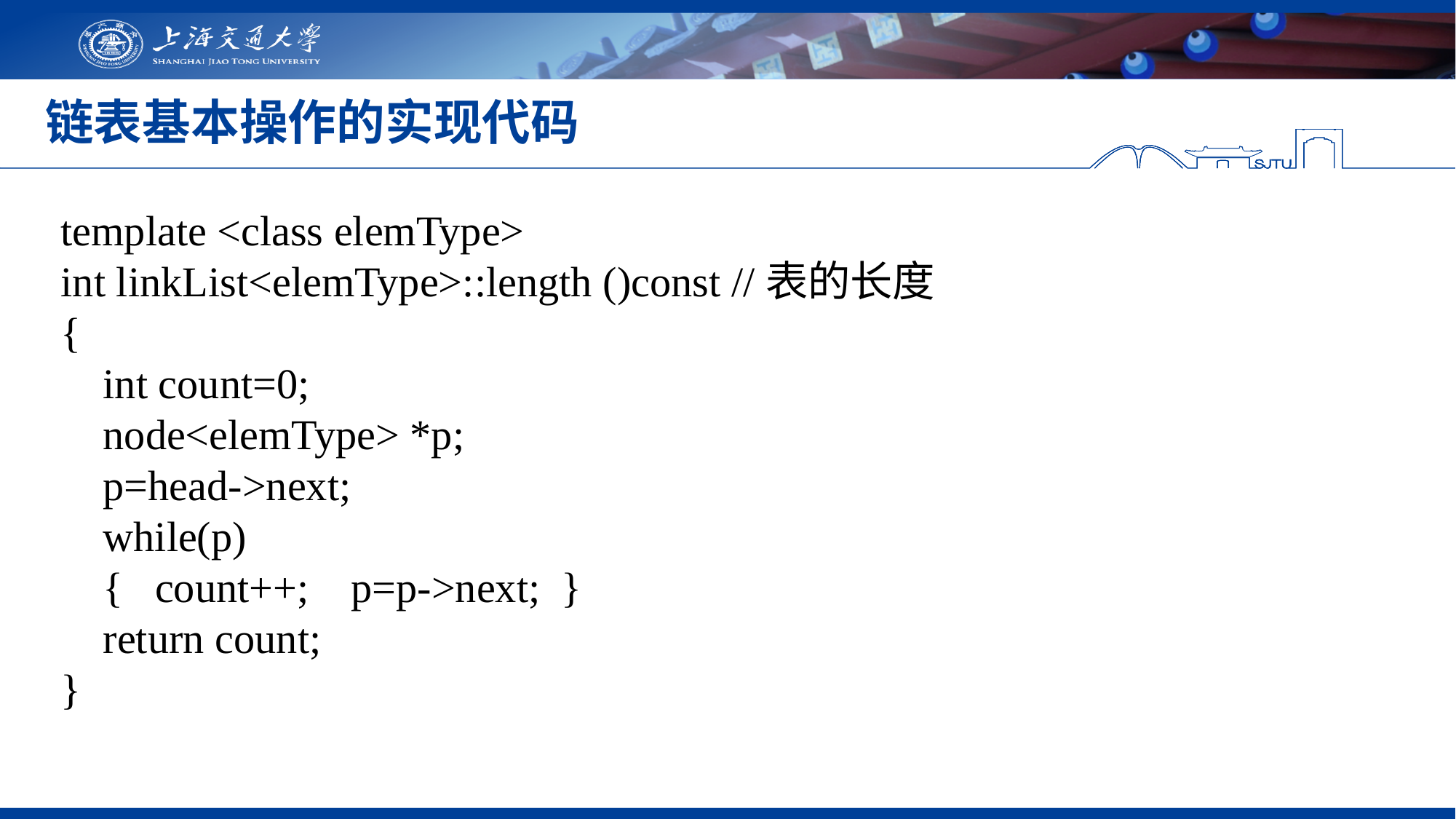

# 链表基本操作的实现代码
template <class elemType>
int linkList<elemType>::length ()const //表的长度
{
    int count=0;
    node<elemType> *p;
    p=head->next;
    while(p)
    {   count++;    p=p->next;  }
    return count;
}